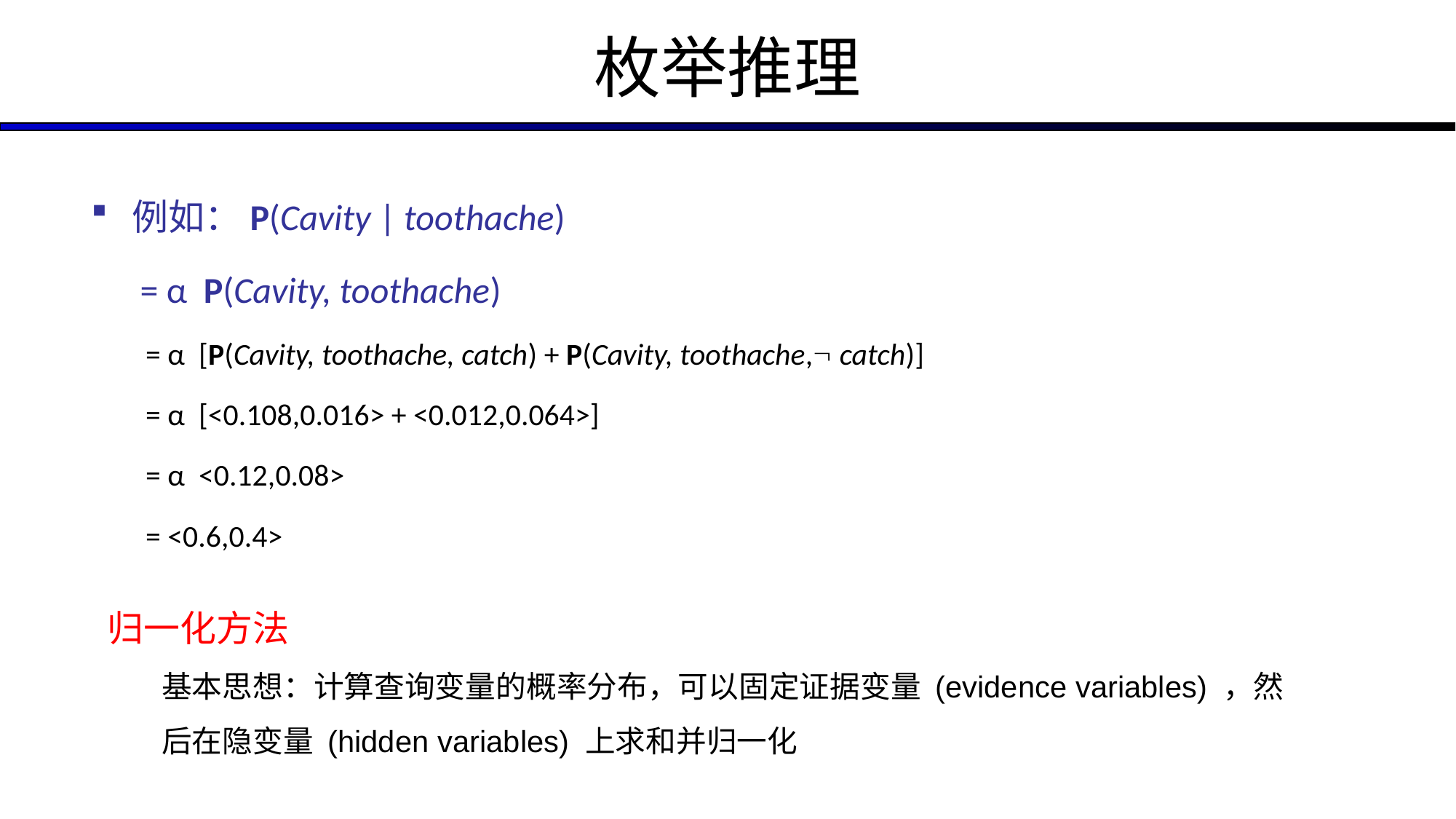

# 枚举推理
例如：P(Cavity | toothache)
      = α  P(Cavity, toothache)
= α  [P(Cavity, toothache, catch) + P(Cavity, toothache,¬ catch)]
= α  [<0.108,0.016> + <0.012,0.064>]
= α  <0.12,0.08>
= <0.6,0.4>
归一化方法
基本思想：计算查询变量的概率分布，可以固定证据变量 (evidence variables) ，然后在隐变量 (hidden variables) 上求和并归一化